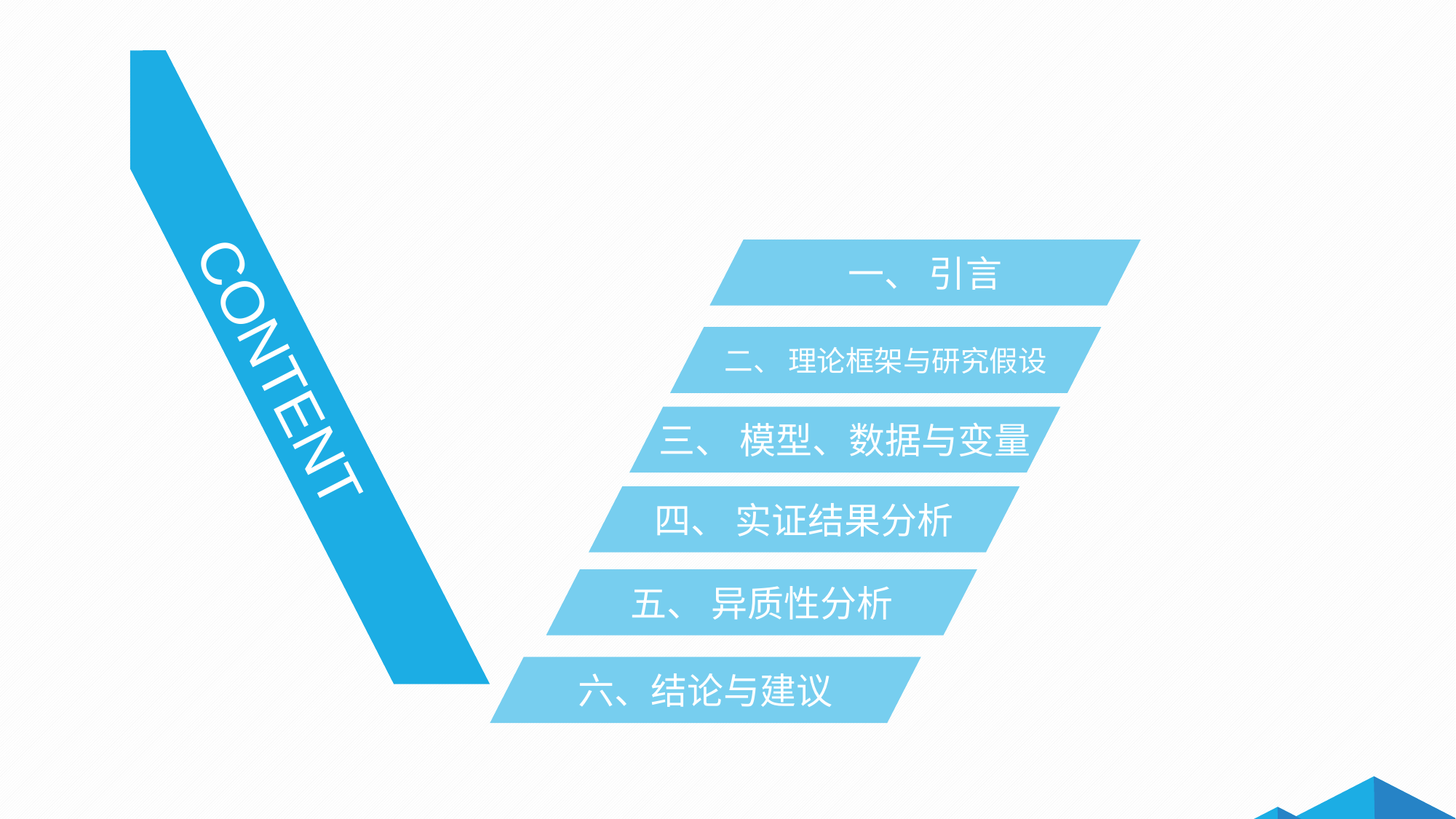

CONTENT
一、 引言
二、 理论框架与研究假设
三、 模型、数据与变量
四、 实证结果分析
五、 异质性分析
六、结论与建议
2